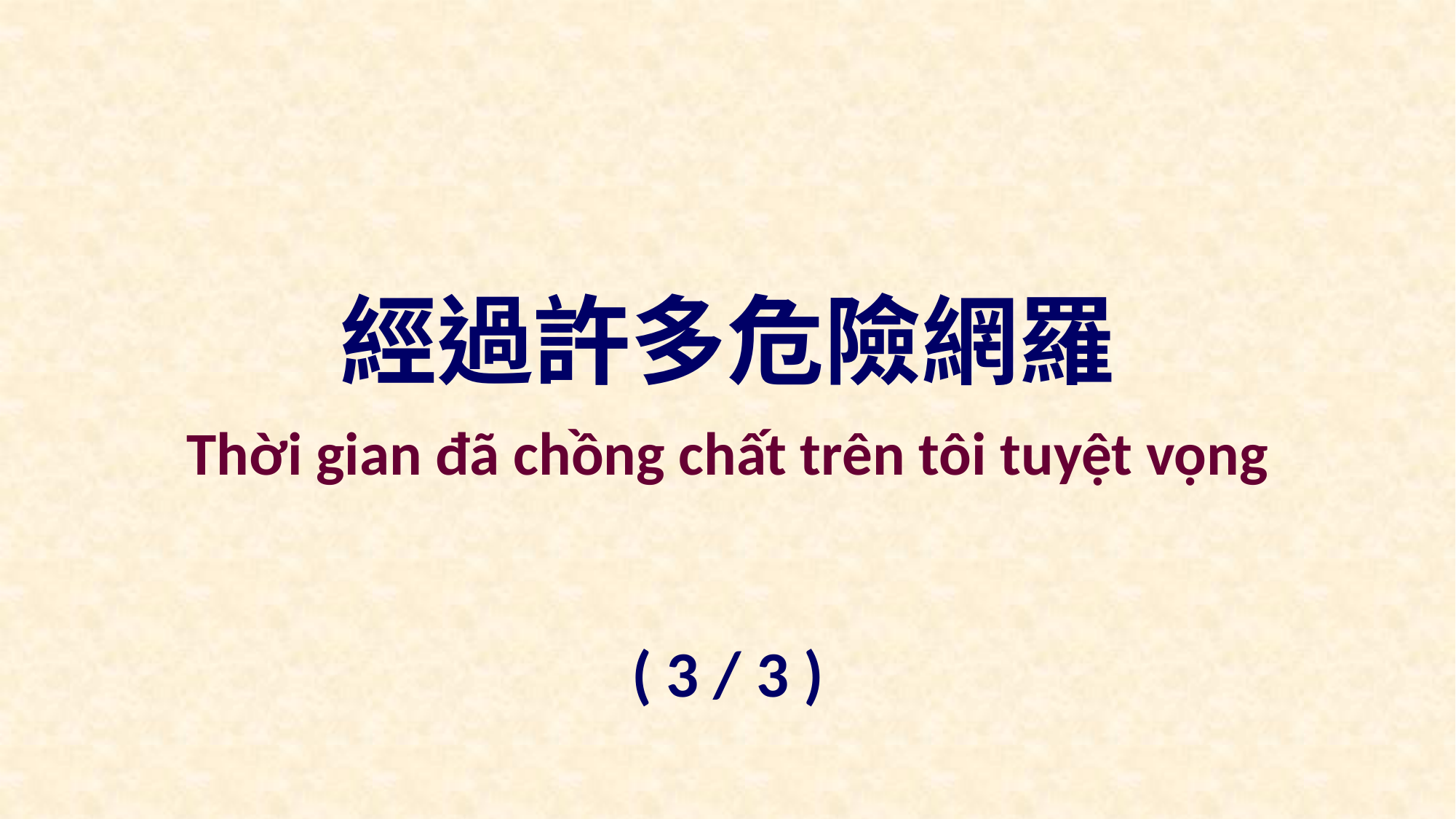

經過許多危險網羅
Thời gian đã chồng chất trên tôi tuyệt vọng
( 3 / 3 )